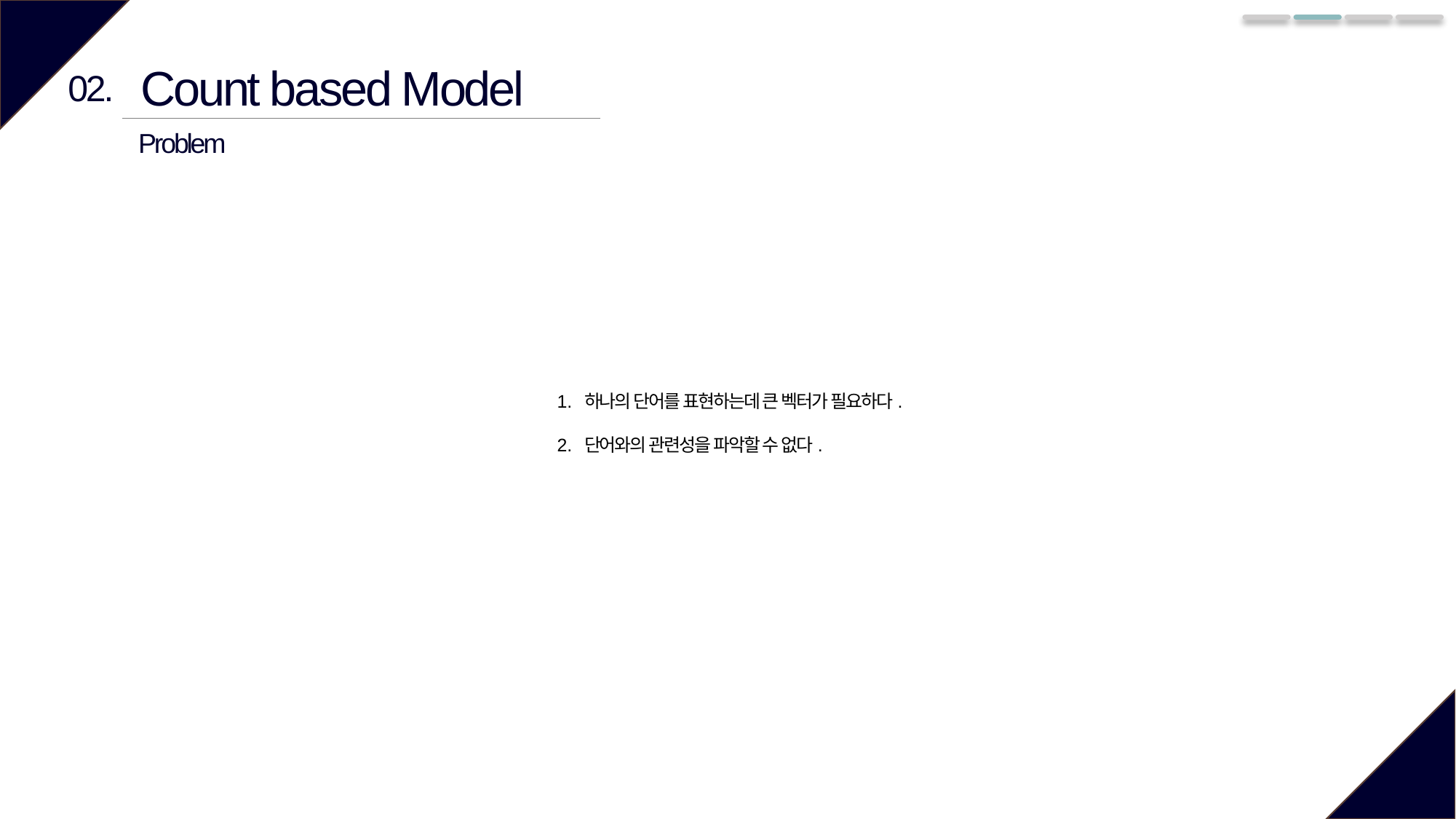

Count based Model
02.
Problem
하나의 단어를 표현하는데 큰 벡터가 필요하다.
단어와의 관련성을 파악할 수 없다.